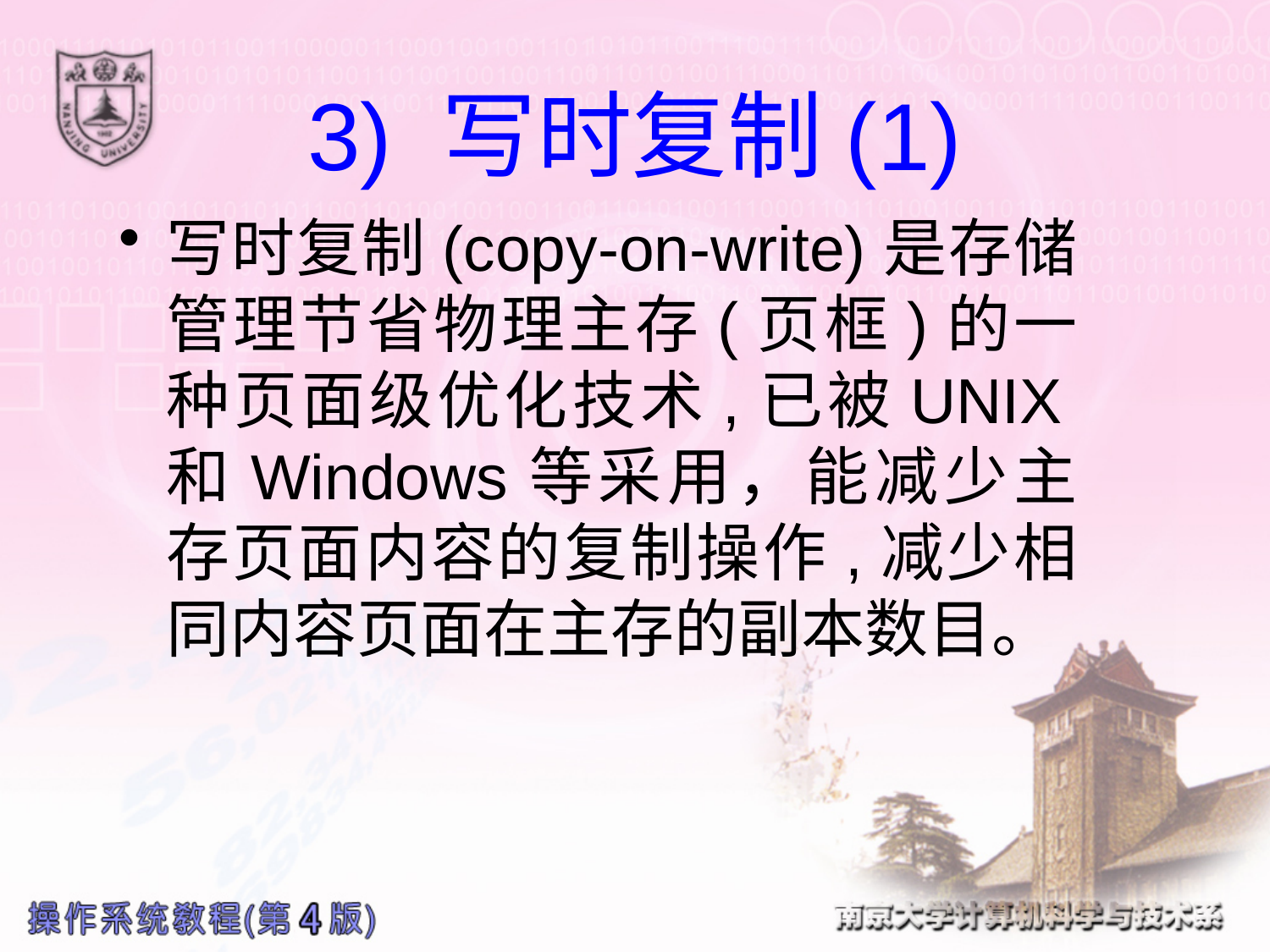

# 3) 写时复制(1)
写时复制(copy-on-write)是存储管理节省物理主存(页框)的一种页面级优化技术,已被UNIX和Windows等采用，能减少主存页面内容的复制操作,减少相同内容页面在主存的副本数目。